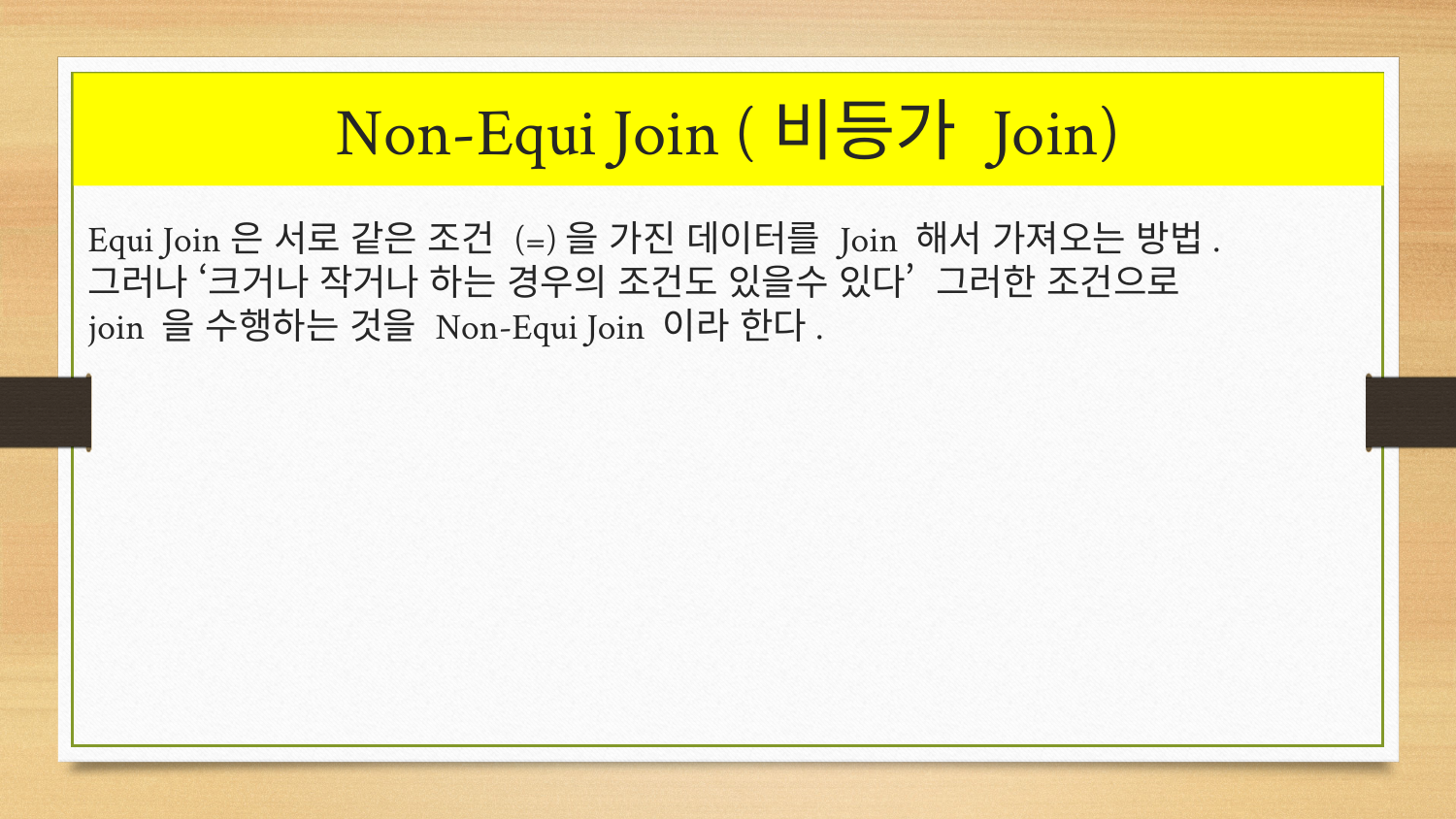

# Non-Equi Join (비등가 Join)
Equi Join은 서로 같은 조건 (=)을 가진 데이터를 Join 해서 가져오는 방법.
그러나 ‘크거나 작거나 하는 경우의 조건도 있을수 있다’  그러한 조건으로
join 을 수행하는 것을 Non-Equi Join 이라 한다.